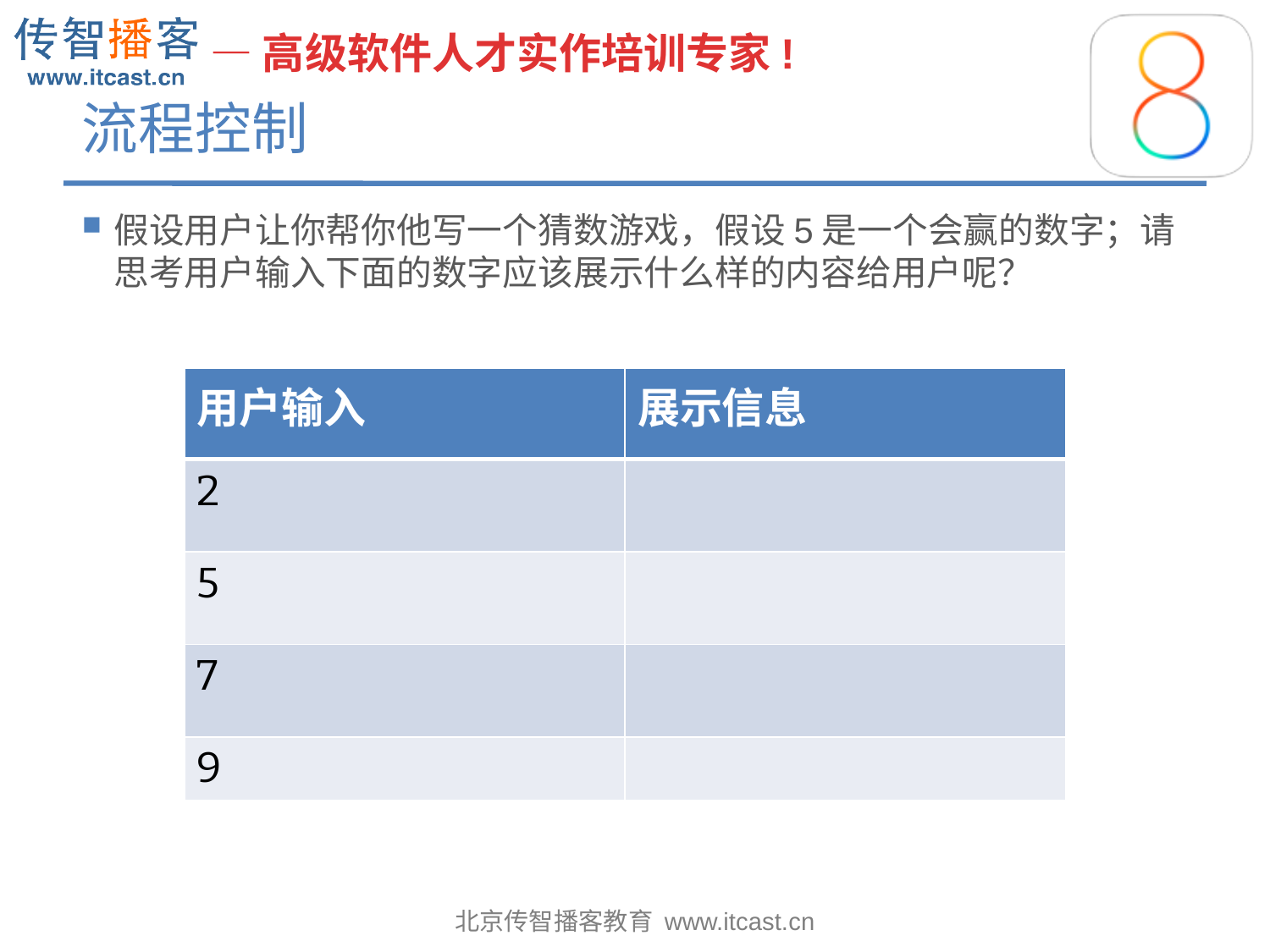

# 流程控制
假设用户让你帮你他写一个猜数游戏，假设5是一个会赢的数字；请思考用户输入下面的数字应该展示什么样的内容给用户呢？

| 用户输入 | 展示信息 |
| --- | --- |
| 2 |  |
| 5 |  |
| 7 |  |
| 9 |  |